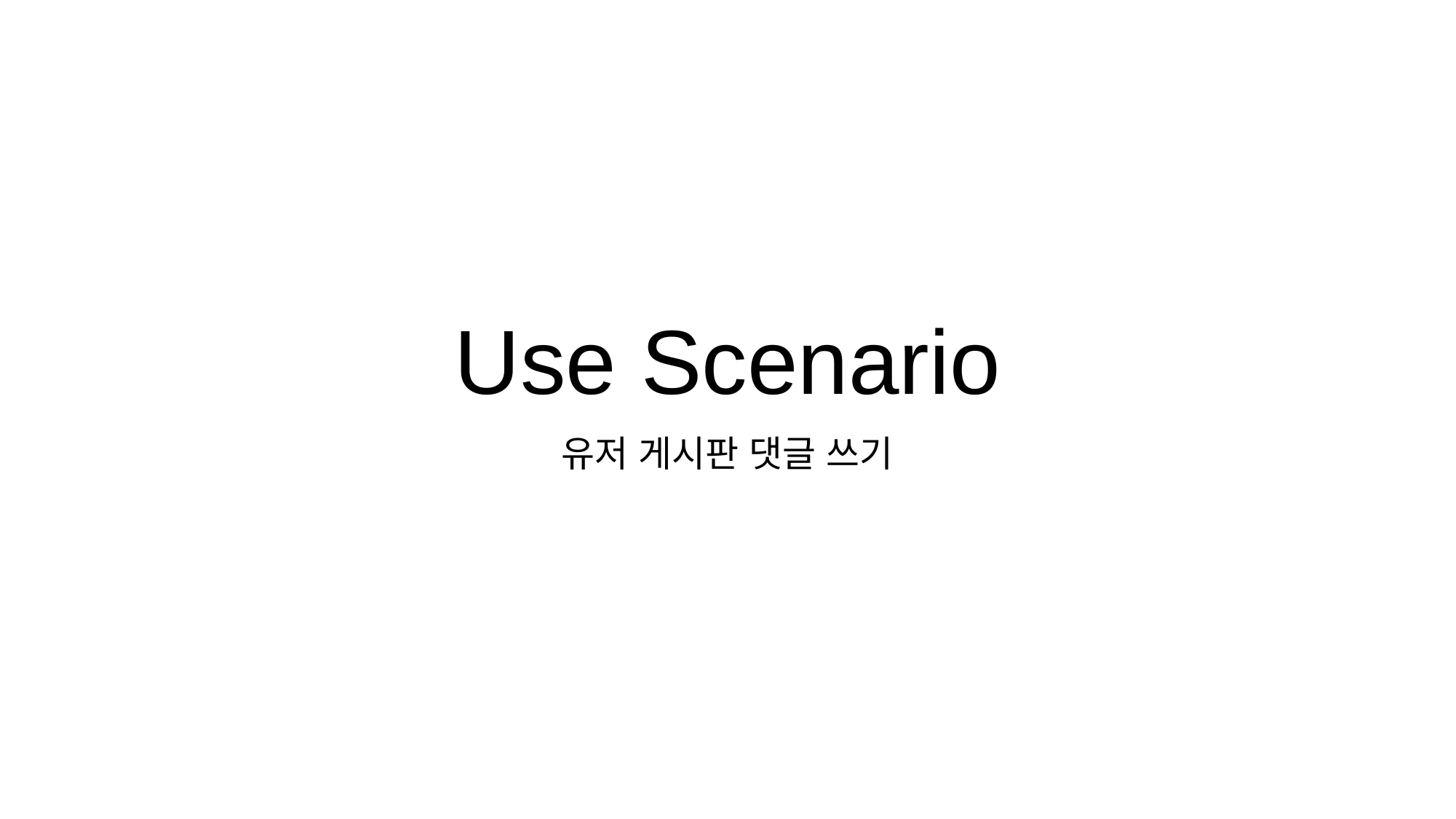

# Use Scenario
유저 게시판 댓글 쓰기